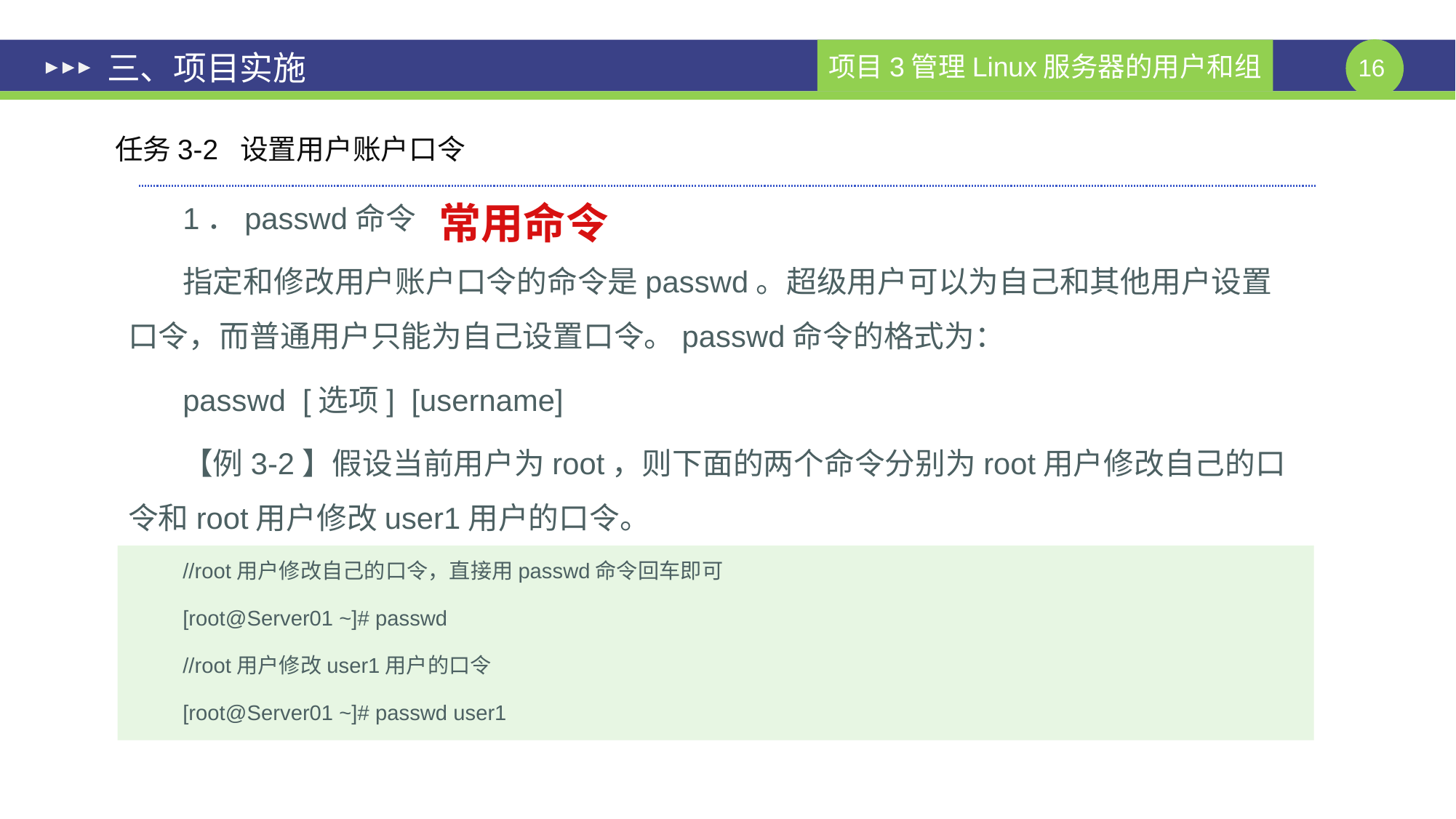

# 三、项目实施
任务3-2  设置用户账户口令
1．passwd命令
指定和修改用户账户口令的命令是passwd。超级用户可以为自己和其他用户设置口令，而普通用户只能为自己设置口令。passwd命令的格式为：
passwd  [选项]  [username]
【例3-2】假设当前用户为root，则下面的两个命令分别为root用户修改自己的口令和root用户修改user1用户的口令。
//root用户修改自己的口令，直接用passwd命令回车即可
[root@Server01 ~]# passwd
//root用户修改user1用户的口令
[root@Server01 ~]# passwd user1

常用命令